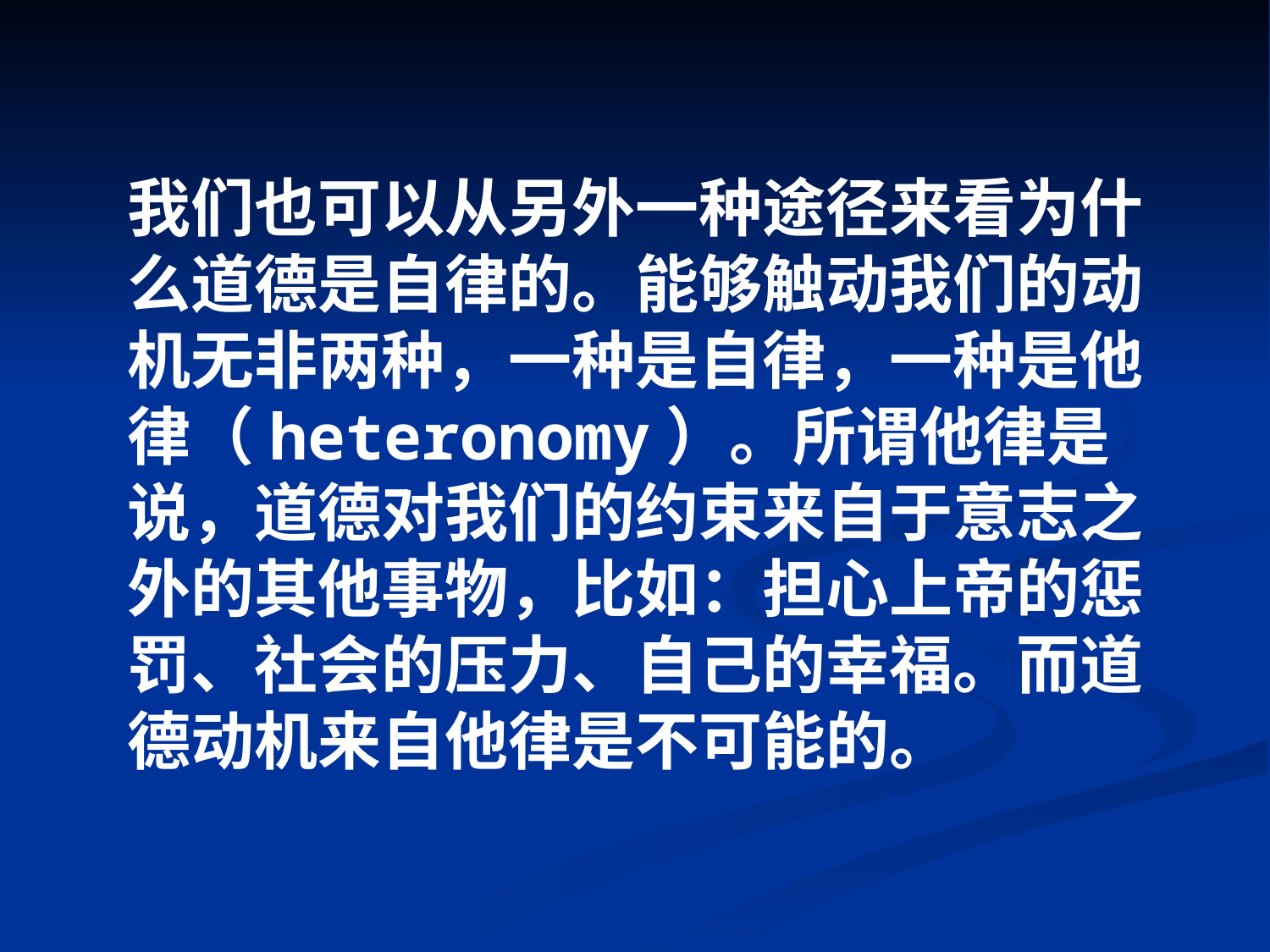

我们也可以从另外一种途径来看为什么道德是自律的。能够触动我们的动机无非两种，一种是自律，一种是他律（heteronomy）。所谓他律是说，道德对我们的约束来自于意志之外的其他事物，比如：担心上帝的惩罚、社会的压力、自己的幸福。而道德动机来自他律是不可能的。